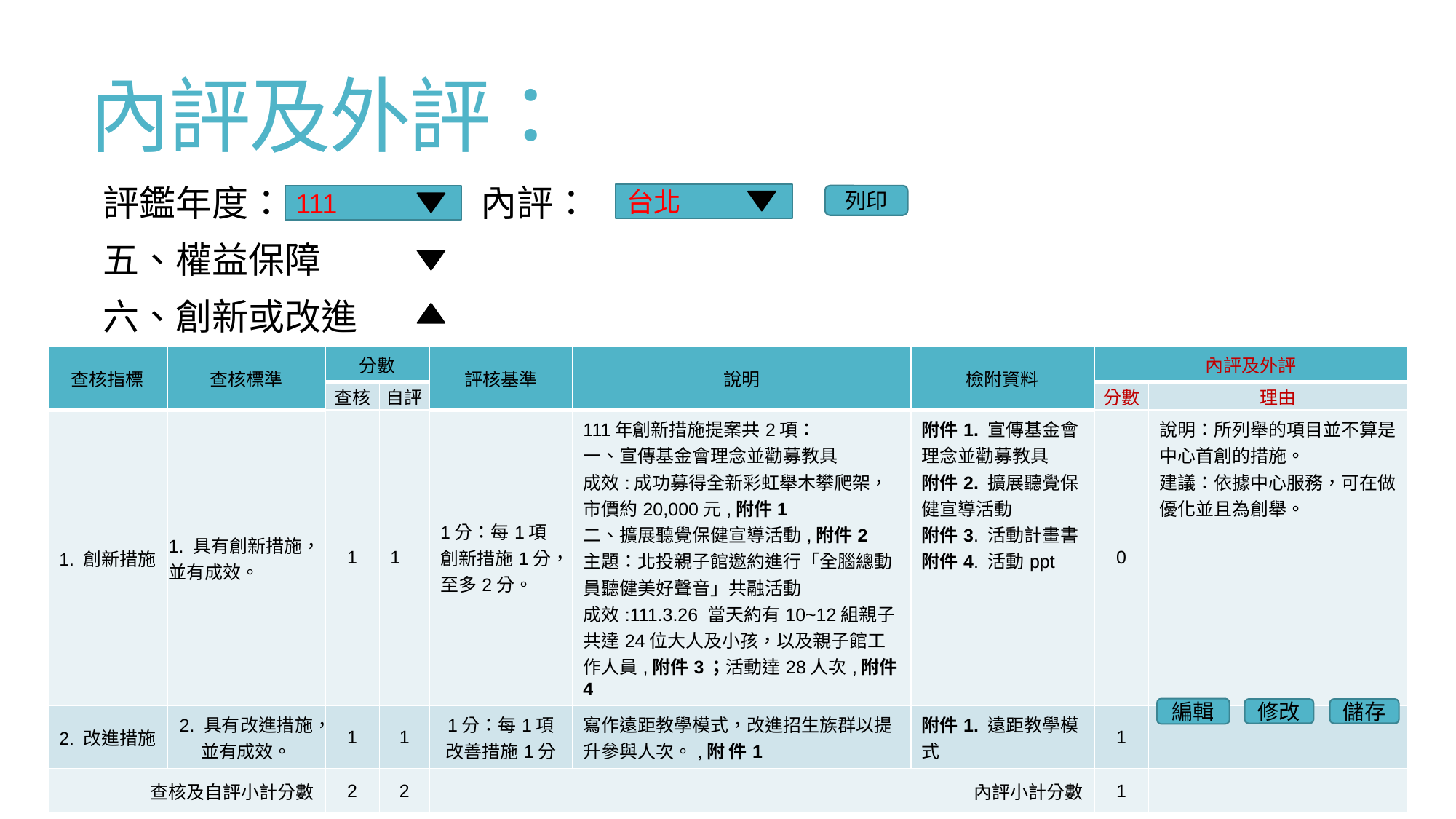

# 內評及外評：
評鑑年度：                        內評：
五、權益保障
六、創新或改進

查核分數合計： 100   自評總分： 78.5

台北

111

列印

| 查核指標 | 查核標準 | 分數 |  | 評核基準 | 說明 | 檢附資料 | 內評及外評 |  |
| --- | --- | --- | --- | --- | --- | --- | --- | --- |
|  |  | 查核 | 自評 |  |  |  | 分數 | 理由 |
| 1. 創新措施 | 1. 具有創新措施，並有成效。 | 1 | 1 | 1分：每1項創新措施1分，至多2分。 | 111年創新措施提案共2項： 一、宣傳基金會理念並勸募教具 成效:成功募得全新彩虹舉木攀爬架，市價約20,000元,附件1 二、擴展聽覺保健宣導活動,附件2 主題：北投親子館邀約進行「全腦總動員聽健美好聲音」共融活動 成效:111.3.26 當天約有10~12組親子 共達24位大人及小孩，以及親子館工作人員,附件3；活動達28人次,附件4 | 附件1. 宣傳基金會理念並勸募教具 附件2. 擴展聽覺保健宣導活動 附件3. 活動計畫書 附件4. 活動ppt | 0 | 說明：所列舉的項目並不算是中心首創的措施。 建議：依據中心服務，可在做優化並且為創舉。 |
| 2. 改進措施 | 2. 具有改進措施，並有成效。 | 1 | 1 | 1分：每1項改善措施1分 | 寫作遠距教學模式，改進招生族群以提升參與人次。,附 件1 | 附件1. 遠距教學模式 | 1 |  |
| 查核及自評小計分數 |  | 2 | 2 | 內評小計分數 |  |  | 1 |  |
編輯
修改
儲存